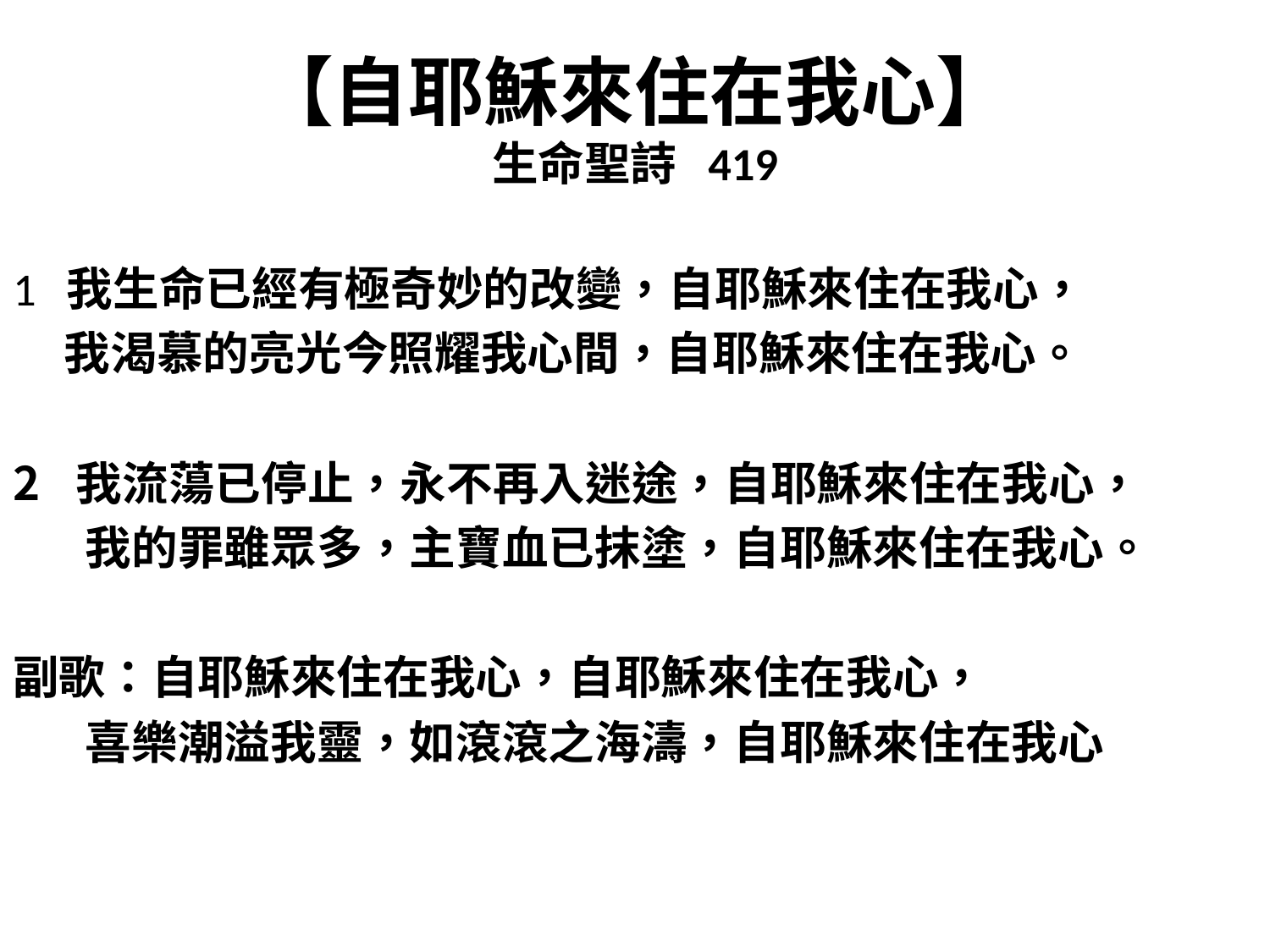

# 【自耶穌來住在我心】 生命聖詩  419

1  我生命已經有極奇妙的改變，自耶穌來住在我心，
    我渴慕的亮光今照耀我心間，自耶穌來住在我心。

我流蕩已停止，永不再入迷途，自耶穌來住在我心，
      我的罪雖眾多，主寶血已抹塗，自耶穌來住在我心。

副歌：自耶穌來住在我心，自耶穌來住在我心，
      喜樂潮溢我靈，如滾滾之海濤，自耶穌來住在我心